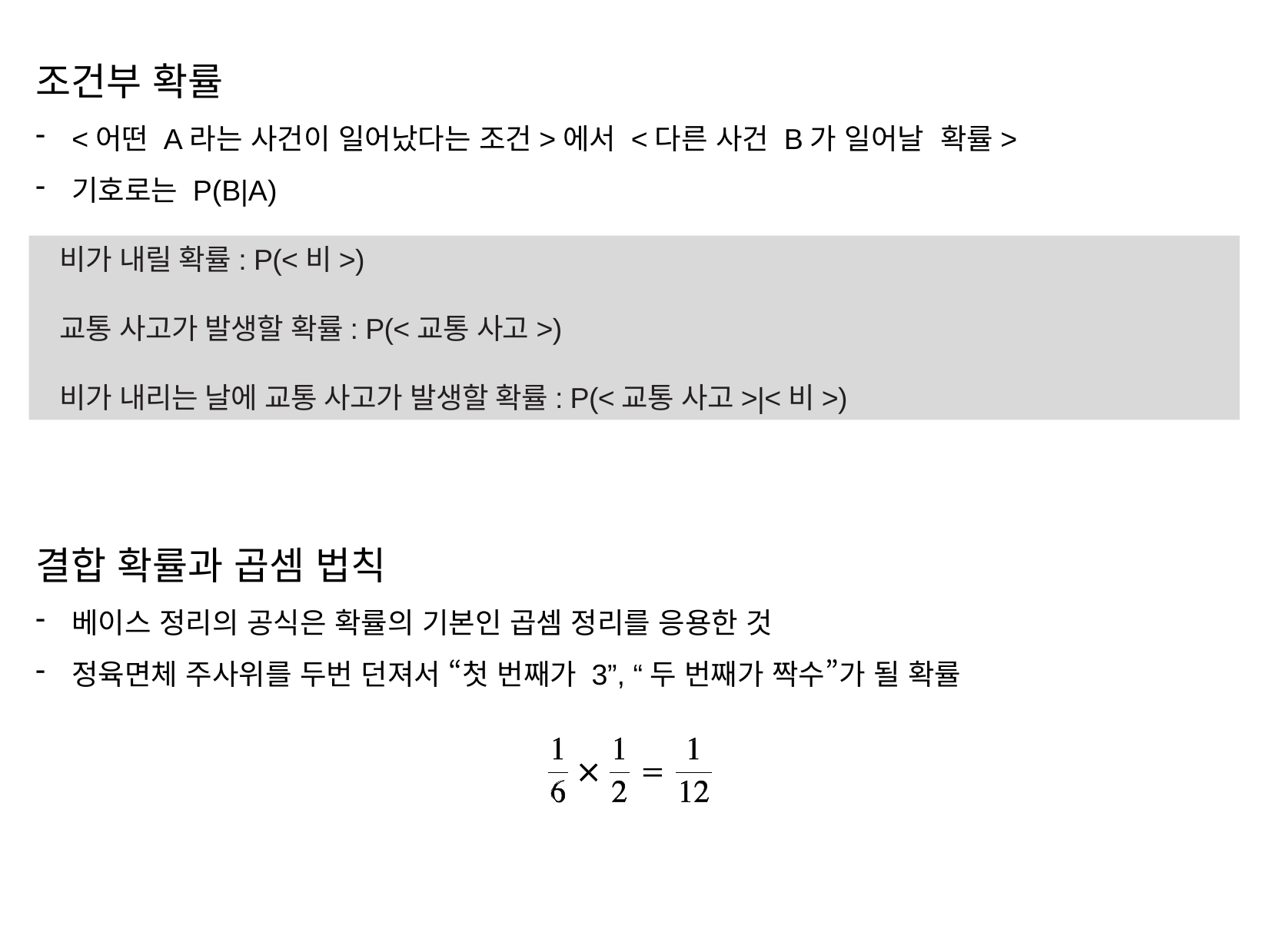

조건부 확률
<어떤 A라는 사건이 일어났다는 조건>에서 <다른 사건 B가 일어날  확률>
기호로는 P(B|A)

결합 확률과 곱셈 법칙
베이스 정리의 공식은 확률의 기본인 곱셈 정리를 응용한 것
정육면체 주사위를 두번 던져서 “첫 번째가 3”, “두 번째가 짝수”가 될 확률
비가 내릴 확률: P(<비>)

교통 사고가 발생할 확률: P(<교통 사고>)

비가 내리는 날에 교통 사고가 발생할 확률: P(<교통 사고>|<비>)